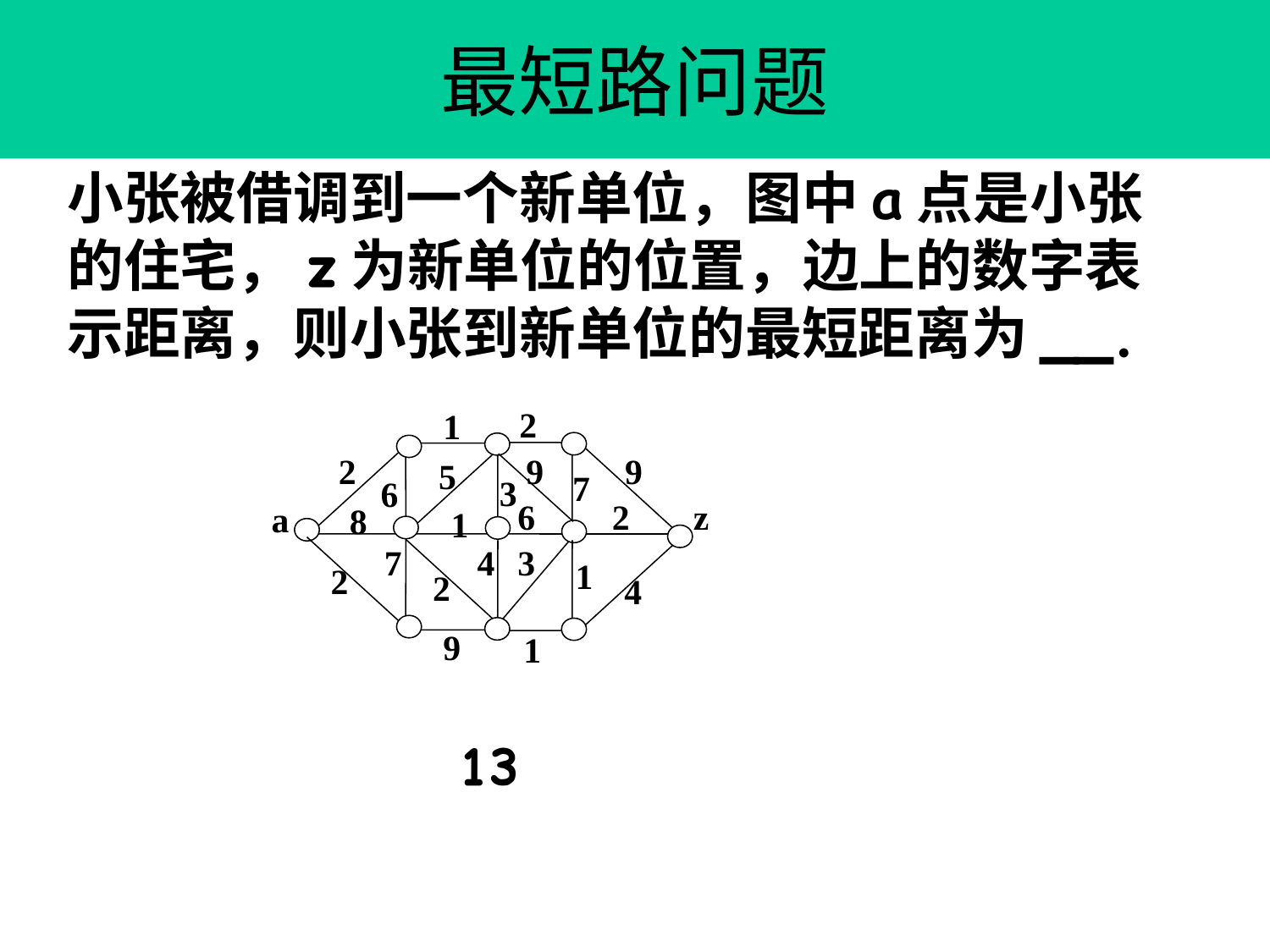

# 最短路问题
小张被借调到一个新单位，图中a点是小张
的住宅，z为新单位的位置，边上的数字表
示距离，则小张到新单位的最短距离为__.
2
1

2

9

9

5

7
3
6
6
2
z
a
8
1

7
4
3

1
2
2
4

9
1

13